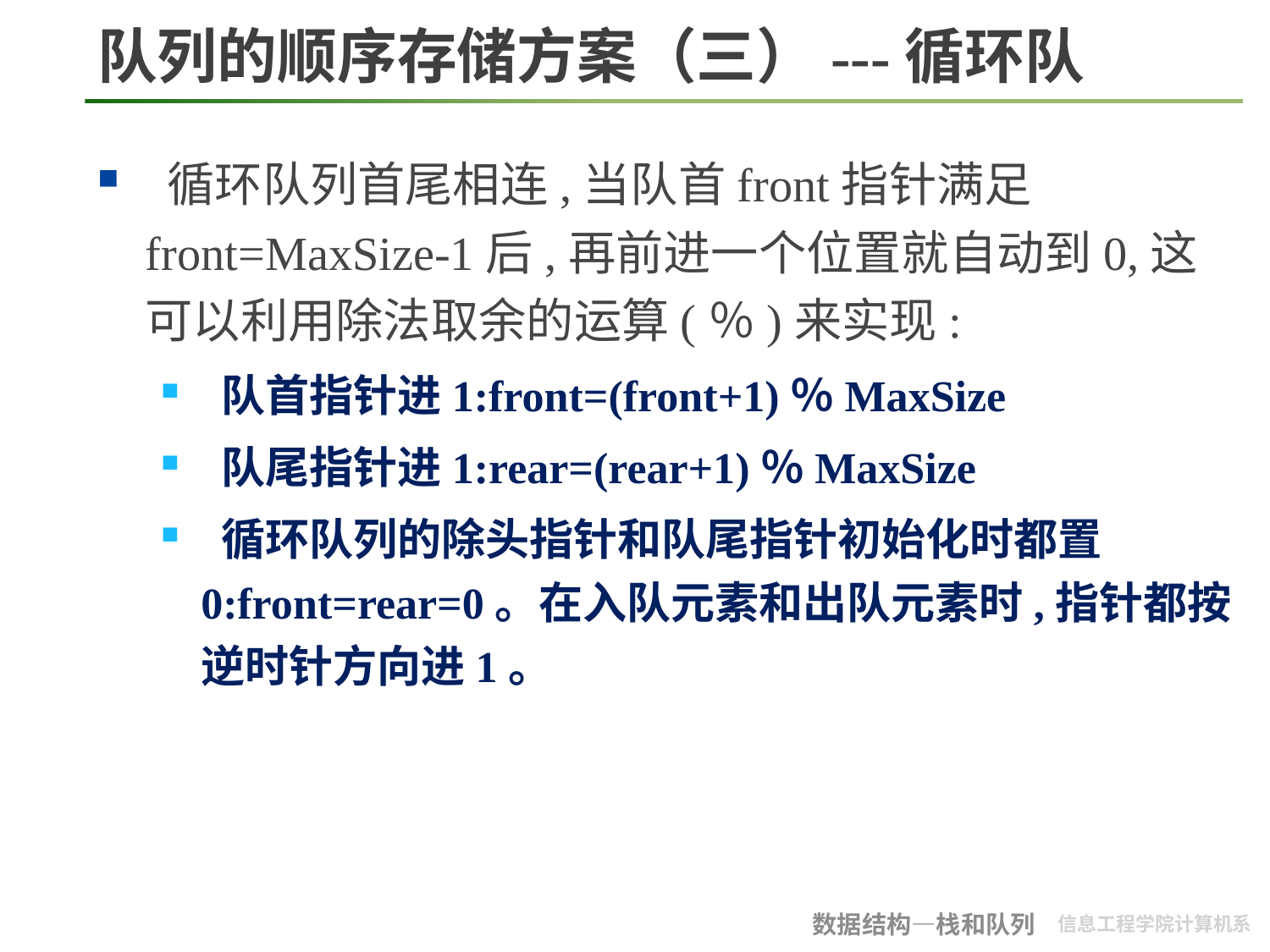

# 队列的顺序存储方案（三）---循环队
 循环队列首尾相连,当队首front指针满足  front=MaxSize-1后,再前进一个位置就自动到0,这可以利用除法取余的运算(％)来实现:
 队首指针进1:front=(front+1)％MaxSize
 队尾指针进1:rear=(rear+1)％MaxSize
 循环队列的除头指针和队尾指针初始化时都置0:front=rear=0。在入队元素和出队元素时,指针都按逆时针方向进1。